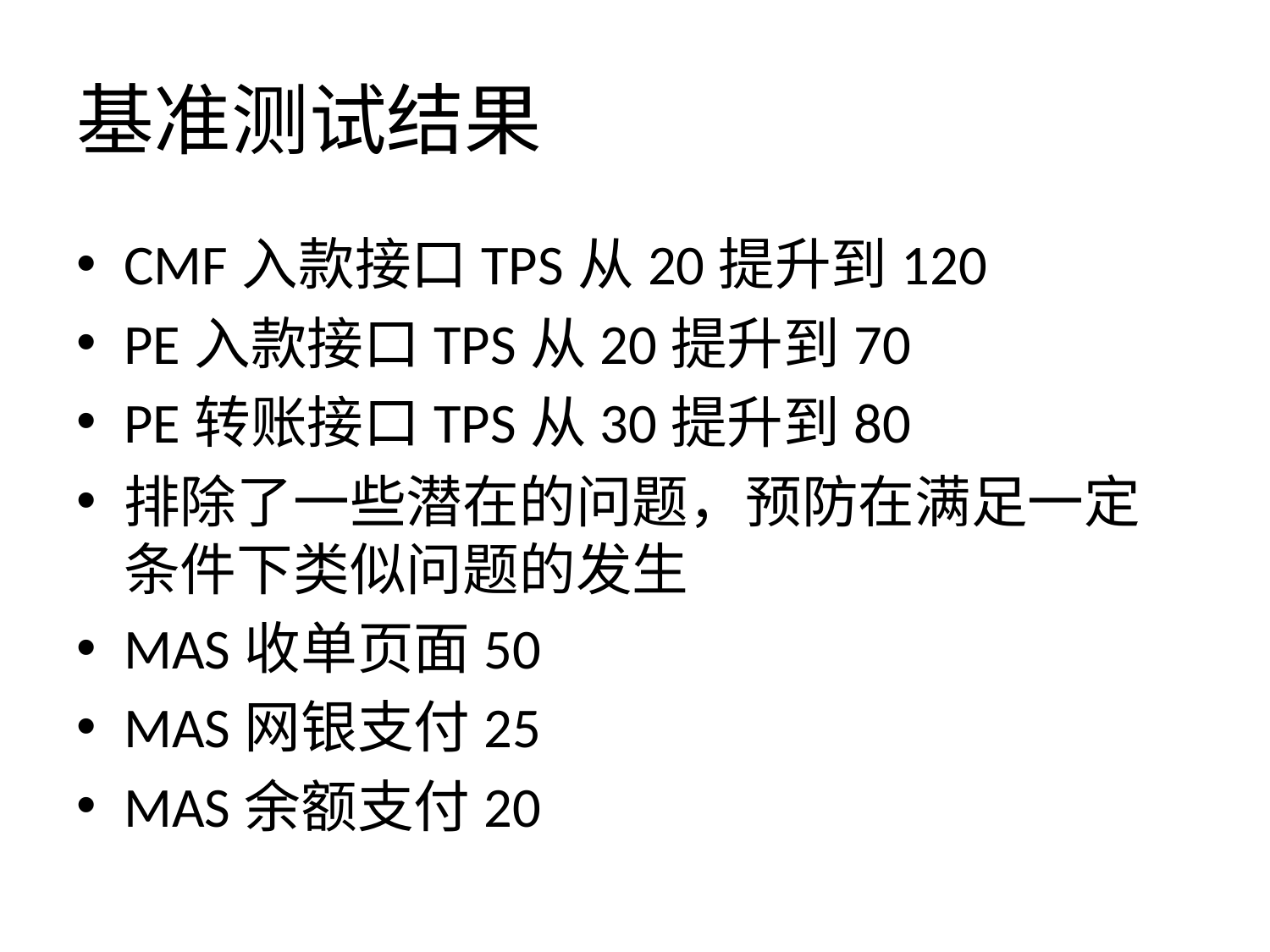

# 基准测试结果
CMF入款接口TPS从20提升到120
PE入款接口TPS从20提升到70
PE转账接口TPS从30提升到80
排除了一些潜在的问题，预防在满足一定条件下类似问题的发生
MAS收单页面50
MAS网银支付25
MAS余额支付20